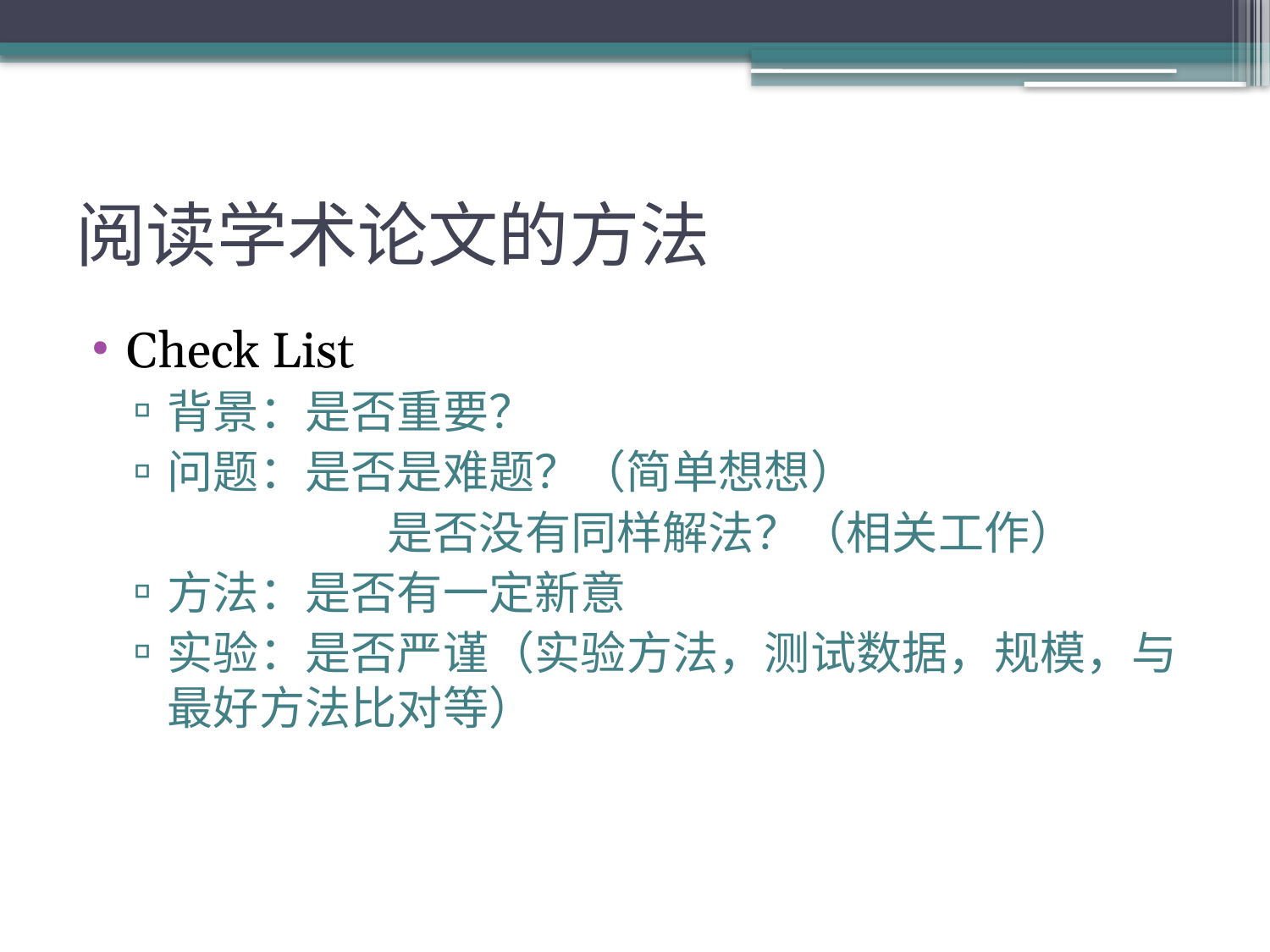

# 阅读学术论文的方法
Check List
背景：是否重要？
问题：是否是难题？（简单想想）
		是否没有同样解法？（相关工作）
方法：是否有一定新意
实验：是否严谨（实验方法，测试数据，规模，与最好方法比对等）